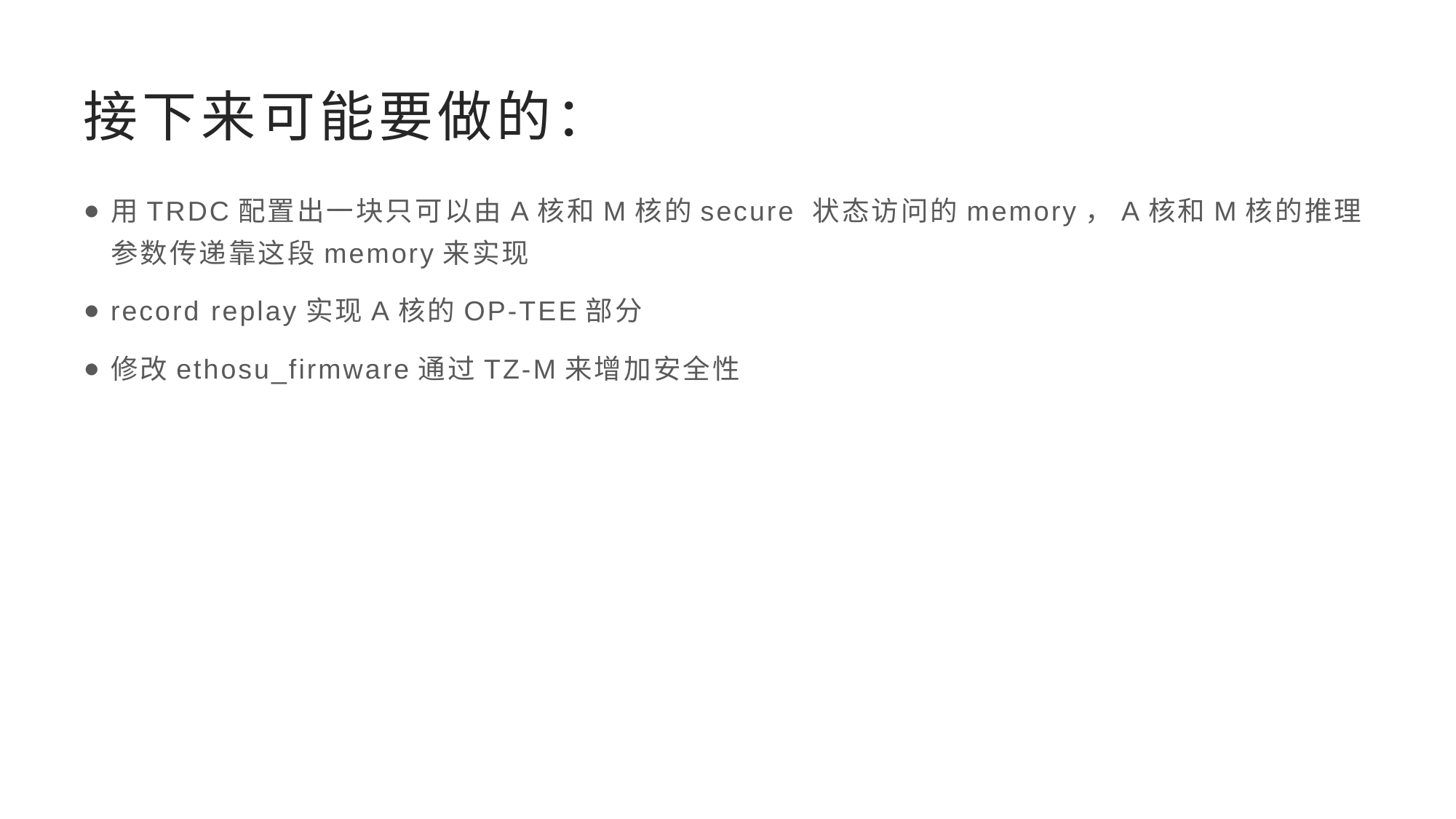

# 接下来可能要做的：
用TRDC配置出一块只可以由A核和M核的secure 状态访问的memory，A核和M核的推理参数传递靠这段memory来实现
record replay实现A核的OP-TEE部分
修改ethosu_firmware通过TZ-M来增加安全性